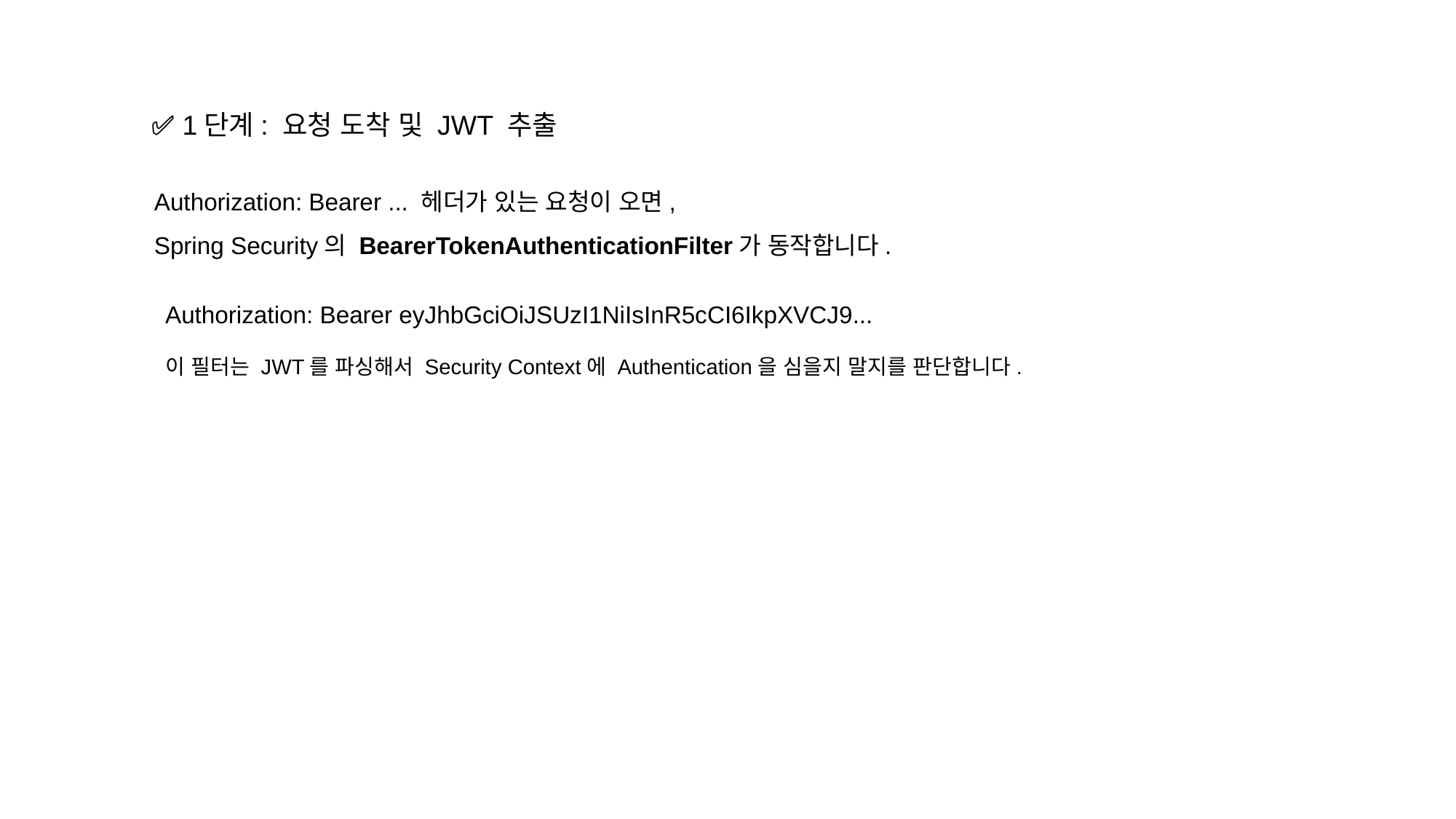

✅ 1단계: 요청 도착 및 JWT 추출
Authorization: Bearer ... 헤더가 있는 요청이 오면,
Spring Security의 BearerTokenAuthenticationFilter가 동작합니다.
Authorization: Bearer eyJhbGciOiJSUzI1NiIsInR5cCI6IkpXVCJ9...
이 필터는 JWT를 파싱해서 Security Context에 Authentication을 심을지 말지를 판단합니다.